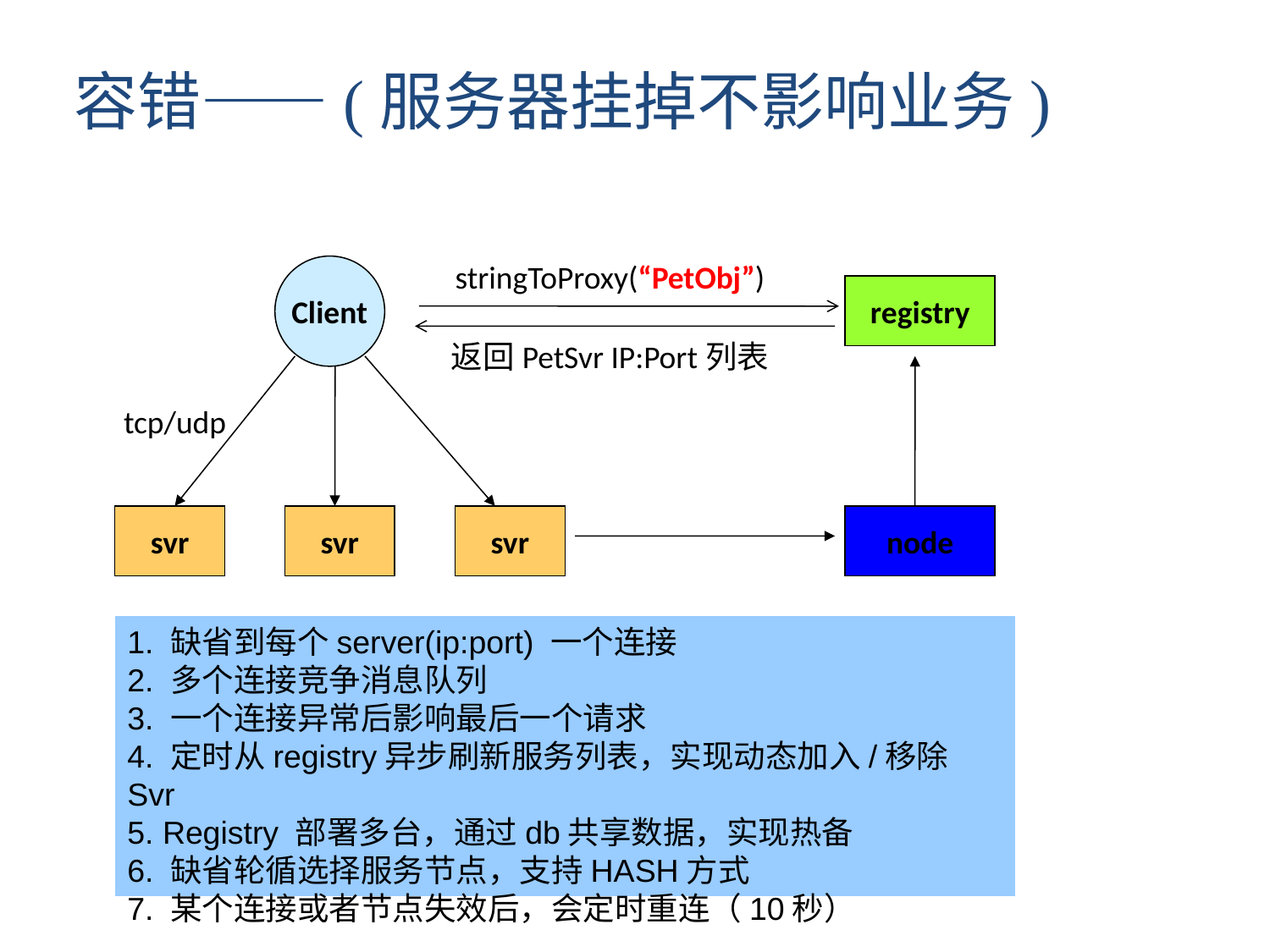

容错——(服务器挂掉不影响业务)
stringToProxy(“PetObj”)
Client
registry

返回PetSvr IP:Port列表

tcp/udp
svr
svr
svr
node

1. 缺省到每个server(ip:port) 一个连接
2. 多个连接竞争消息队列
3. 一个连接异常后影响最后一个请求
4. 定时从registry异步刷新服务列表，实现动态加入/移除Svr
5. Registry 部署多台，通过db共享数据，实现热备
6. 缺省轮循选择服务节点，支持HASH方式
7. 某个连接或者节点失效后，会定时重连（10秒）